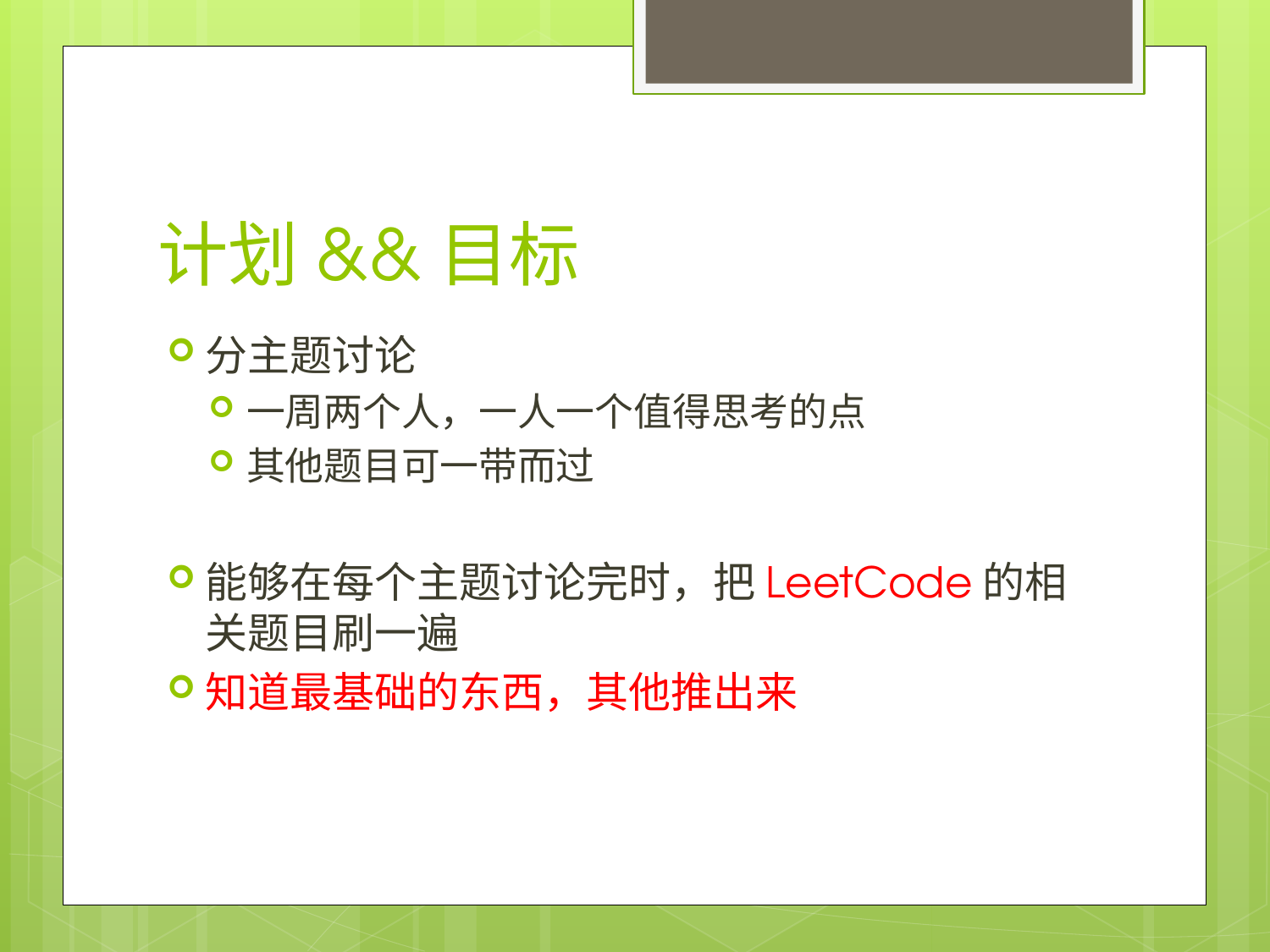

# 计划&&目标
分主题讨论
一周两个人，一人一个值得思考的点
其他题目可一带而过

能够在每个主题讨论完时，把LeetCode的相关题目刷一遍
知道最基础的东西，其他推出来